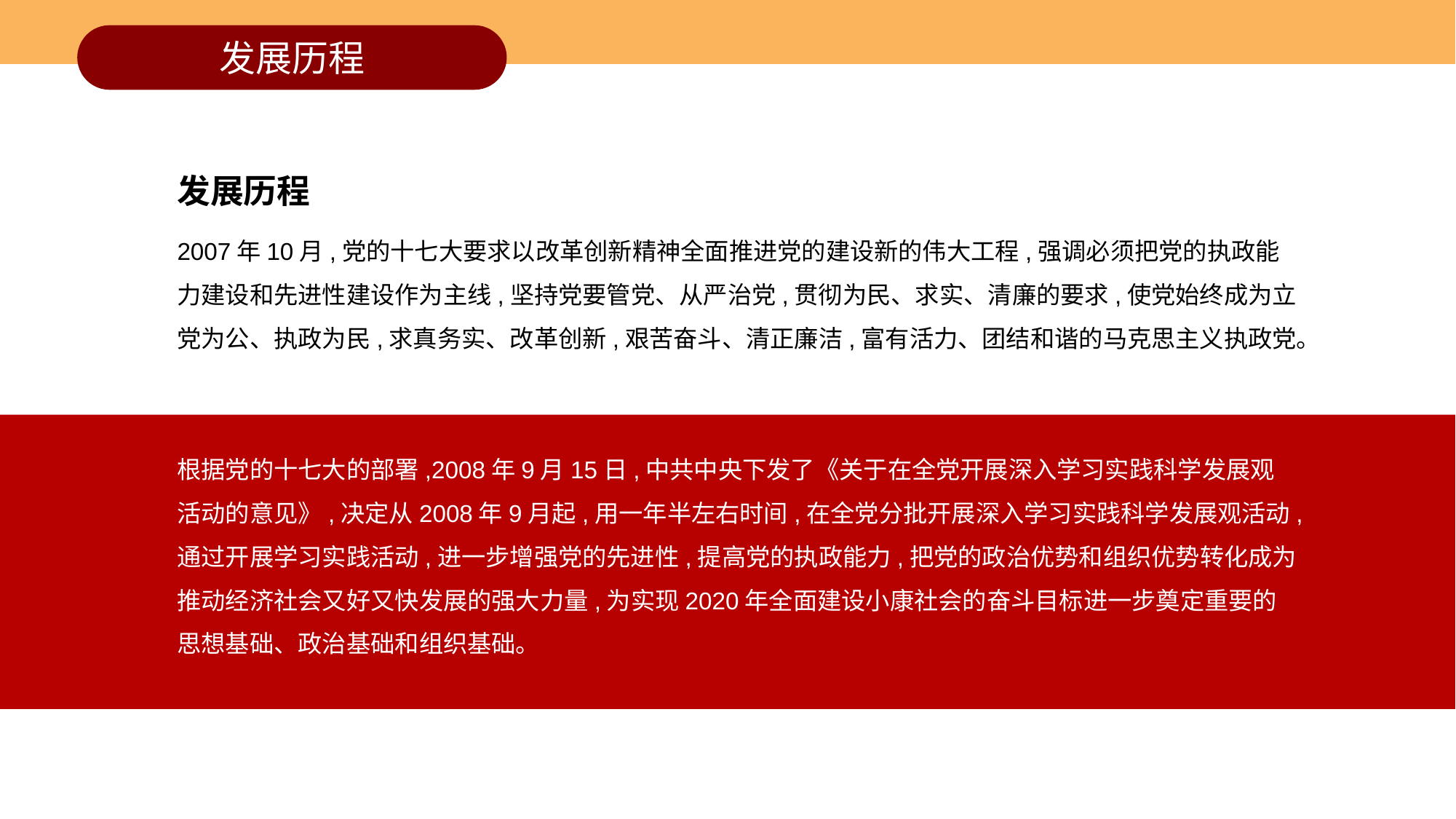

发展历程
发展历程
2007年10月,党的十七大要求以改革创新精神全面推进党的建设新的伟大工程,强调必须把党的执政能力建设和先进性建设作为主线,坚持党要管党、从严治党,贯彻为民、求实、清廉的要求,使党始终成为立党为公、执政为民,求真务实、改革创新,艰苦奋斗、清正廉洁,富有活力、团结和谐的马克思主义执政党。

根据党的十七大的部署,2008年9月15日,中共中央下发了《关于在全党开展深入学习实践科学发展观活动的意见》,决定从2008年9月起,用一年半左右时间,在全党分批开展深入学习实践科学发展观活动,通过开展学习实践活动,进一步增强党的先进性,提高党的执政能力,把党的政治优势和组织优势转化成为推动经济社会又好又快发展的强大力量,为实现2020年全面建设小康社会的奋斗目标进一步奠定重要的思想基础、政治基础和组织基础。